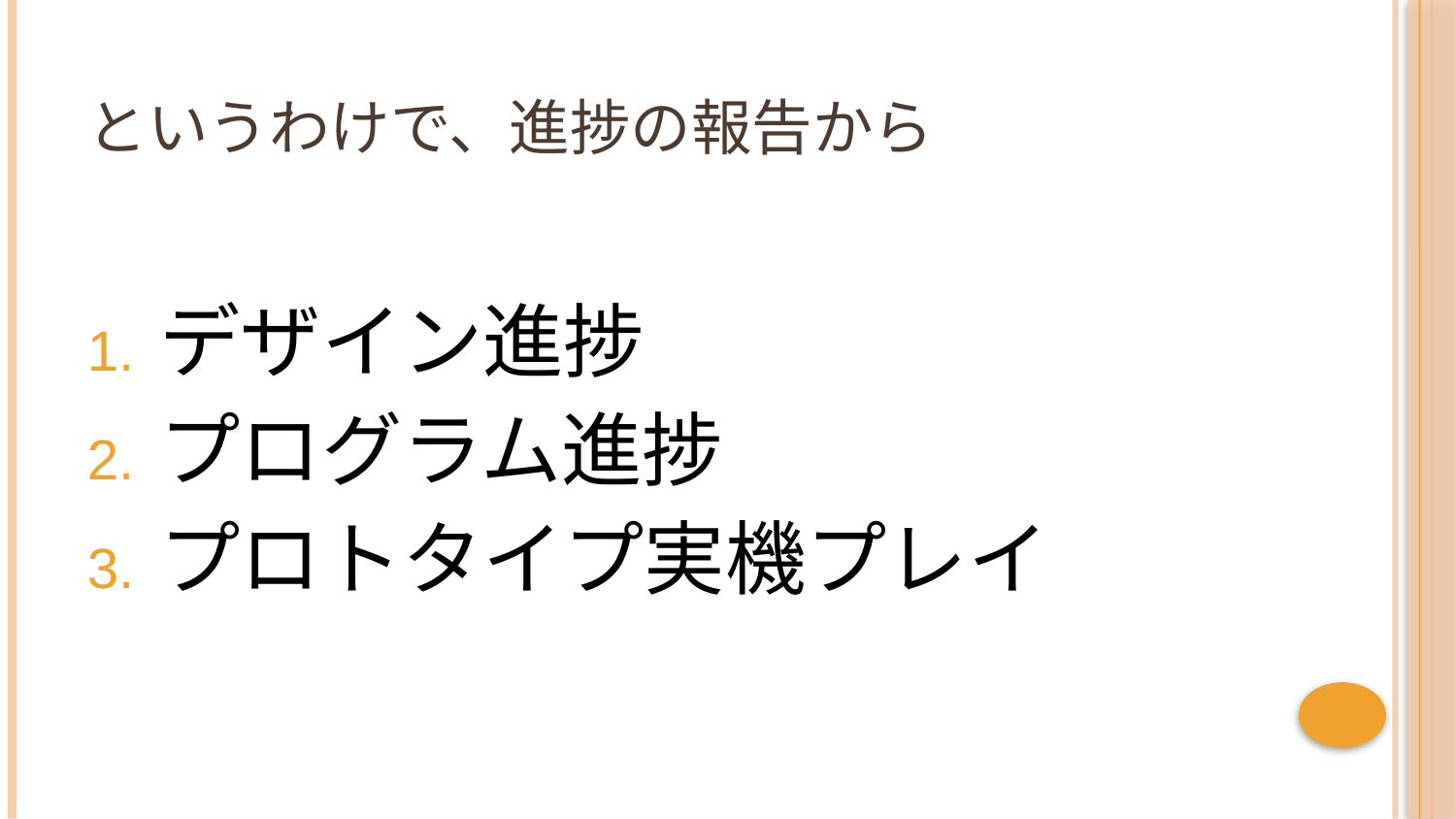

# というわけで、進捗の報告から
デザイン進捗
プログラム進捗
プロトタイプ実機プレイ